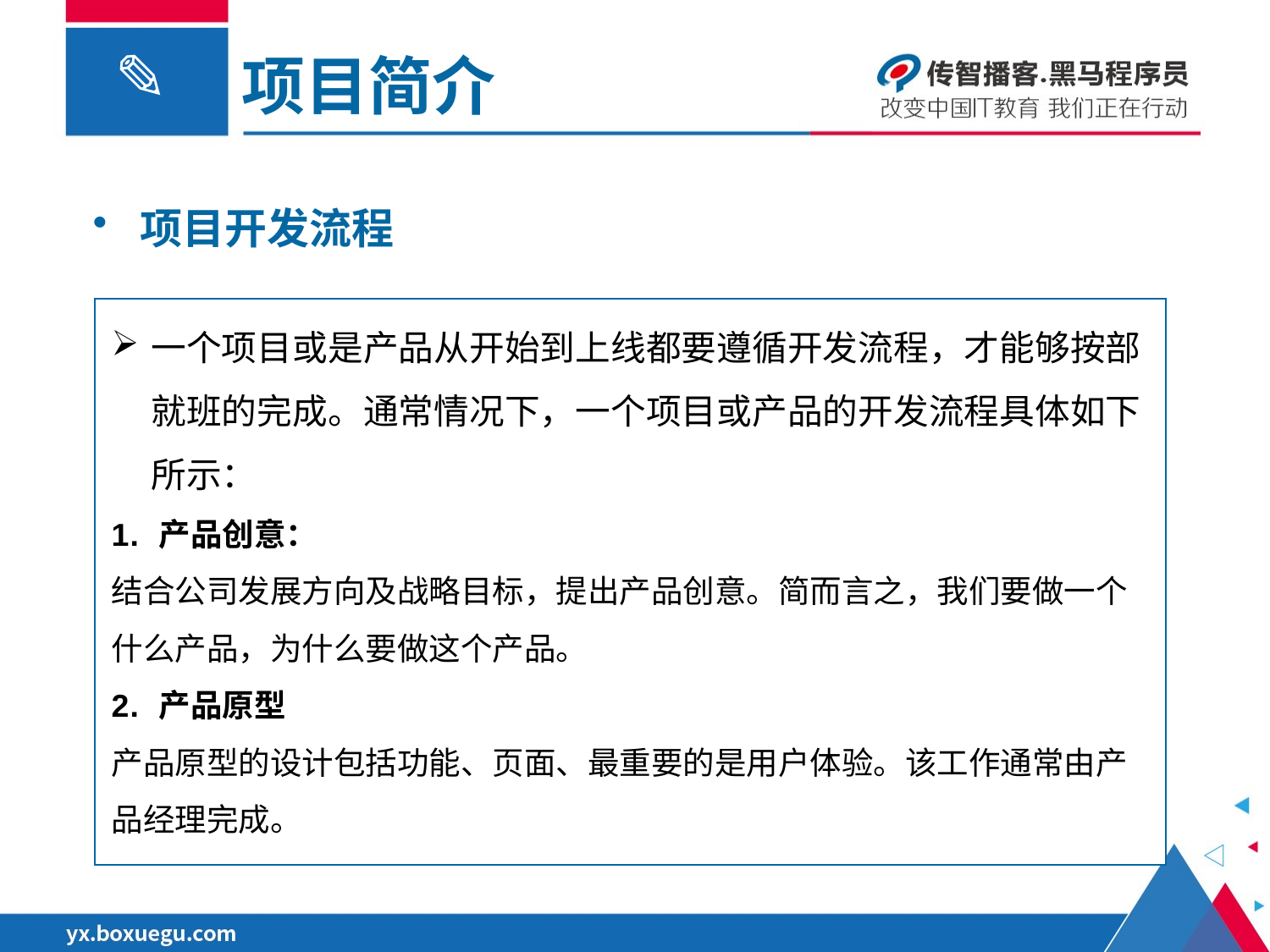

项目简介
项目开发流程
一个项目或是产品从开始到上线都要遵循开发流程，才能够按部就班的完成。通常情况下，一个项目或产品的开发流程具体如下所示：
产品创意：
结合公司发展方向及战略目标，提出产品创意。简而言之，我们要做一个什么产品，为什么要做这个产品。
产品原型
产品原型的设计包括功能、页面、最重要的是用户体验。该工作通常由产品经理完成。